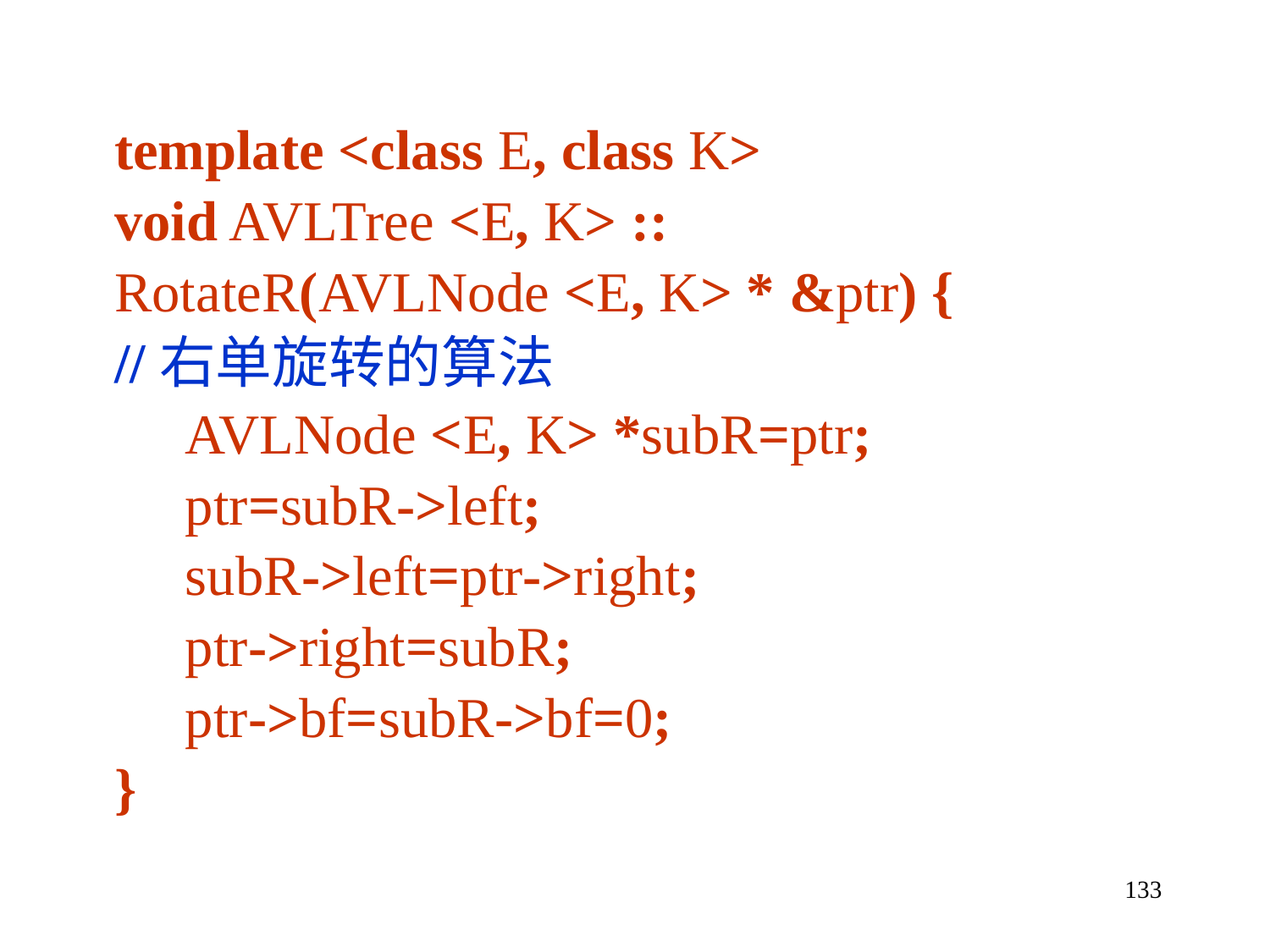

template <class E, class K>
void AVLTree <E, K> ::
RotateR(AVLNode <E, K> * &ptr) {
//右单旋转的算法
     AVLNode <E, K> *subR=ptr;
     ptr=subR->left;
     subR->left=ptr->right;
     ptr->right=subR;
     ptr->bf=subR->bf=0;
}
133